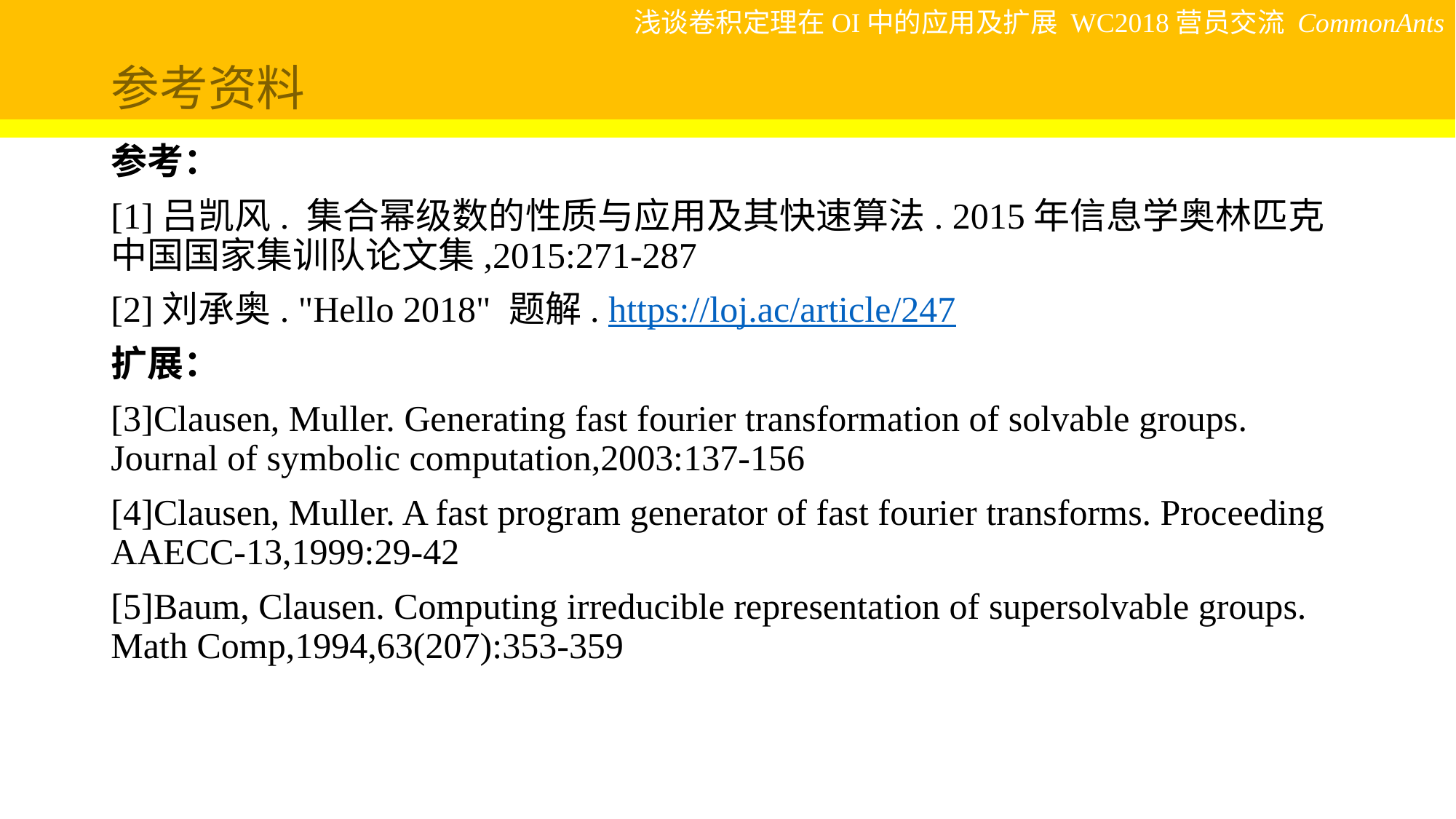

# 参考资料
参考：
[1]吕凯风. 集合幂级数的性质与应用及其快速算法. 2015年信息学奥林匹克中国国家集训队论文集,2015:271-287
[2]刘承奥. "Hello 2018" 题解. https://loj.ac/article/247
扩展：
[3]Clausen, Muller. Generating fast fourier transformation of solvable groups. Journal of symbolic computation,2003:137-156
[4]Clausen, Muller. A fast program generator of fast fourier transforms. Proceeding AAECC-13,1999:29-42
[5]Baum, Clausen. Computing irreducible representation of supersolvable groups. Math Comp,1994,63(207):353-359